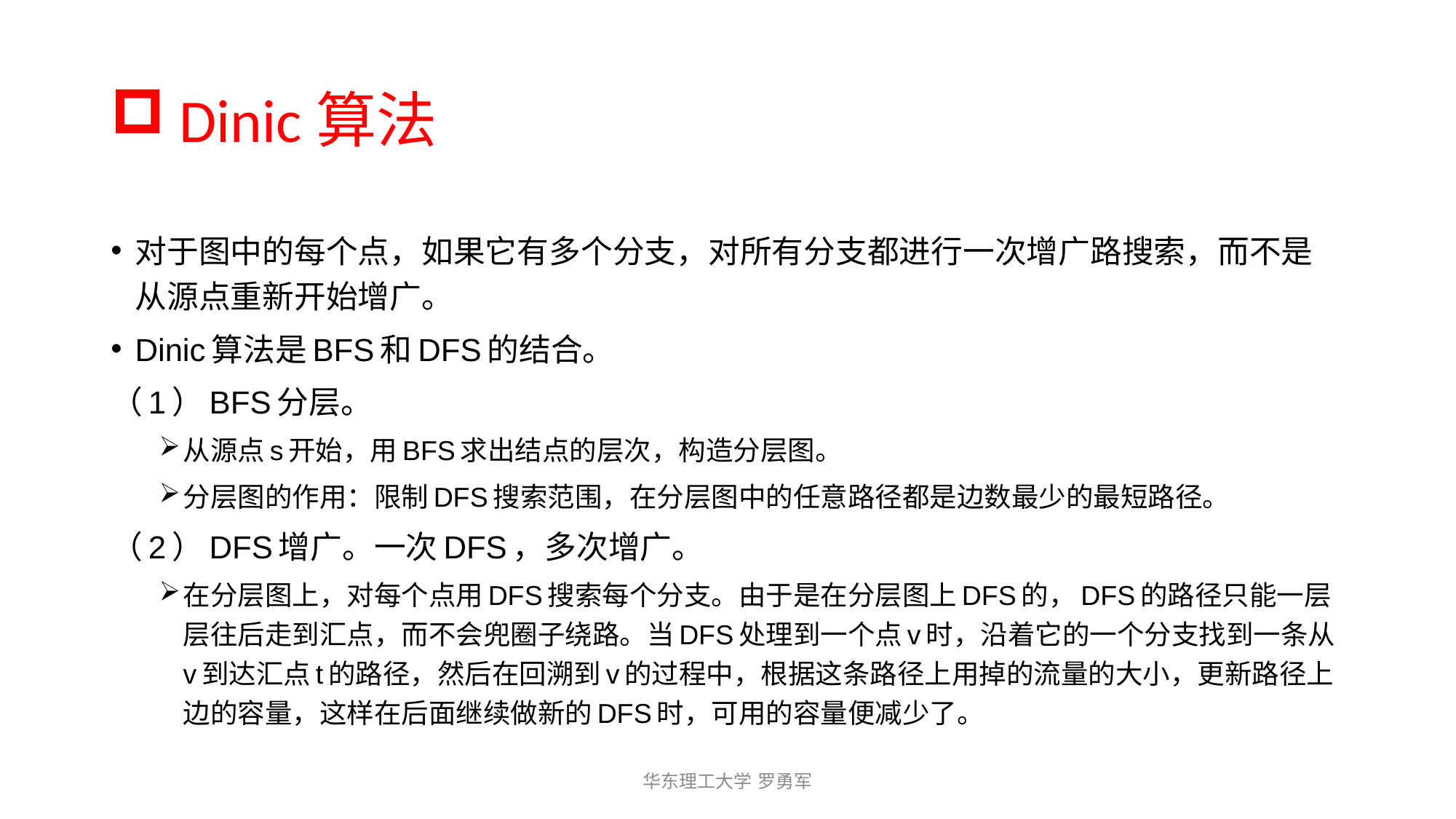

# Dinic算法
对于图中的每个点，如果它有多个分支，对所有分支都进行一次增广路搜索，而不是从源点重新开始增广。
Dinic算法是BFS和DFS的结合。
（1）BFS分层。
从源点s开始，用BFS求出结点的层次，构造分层图。
分层图的作用：限制DFS搜索范围，在分层图中的任意路径都是边数最少的最短路径。
（2）DFS增广。一次DFS，多次增广。
在分层图上，对每个点用DFS搜索每个分支。由于是在分层图上DFS的，DFS的路径只能一层层往后走到汇点，而不会兜圈子绕路。当DFS处理到一个点v时，沿着它的一个分支找到一条从v到达汇点t的路径，然后在回溯到v的过程中，根据这条路径上用掉的流量的大小，更新路径上边的容量，这样在后面继续做新的DFS时，可用的容量便减少了。
华东理工大学 罗勇军